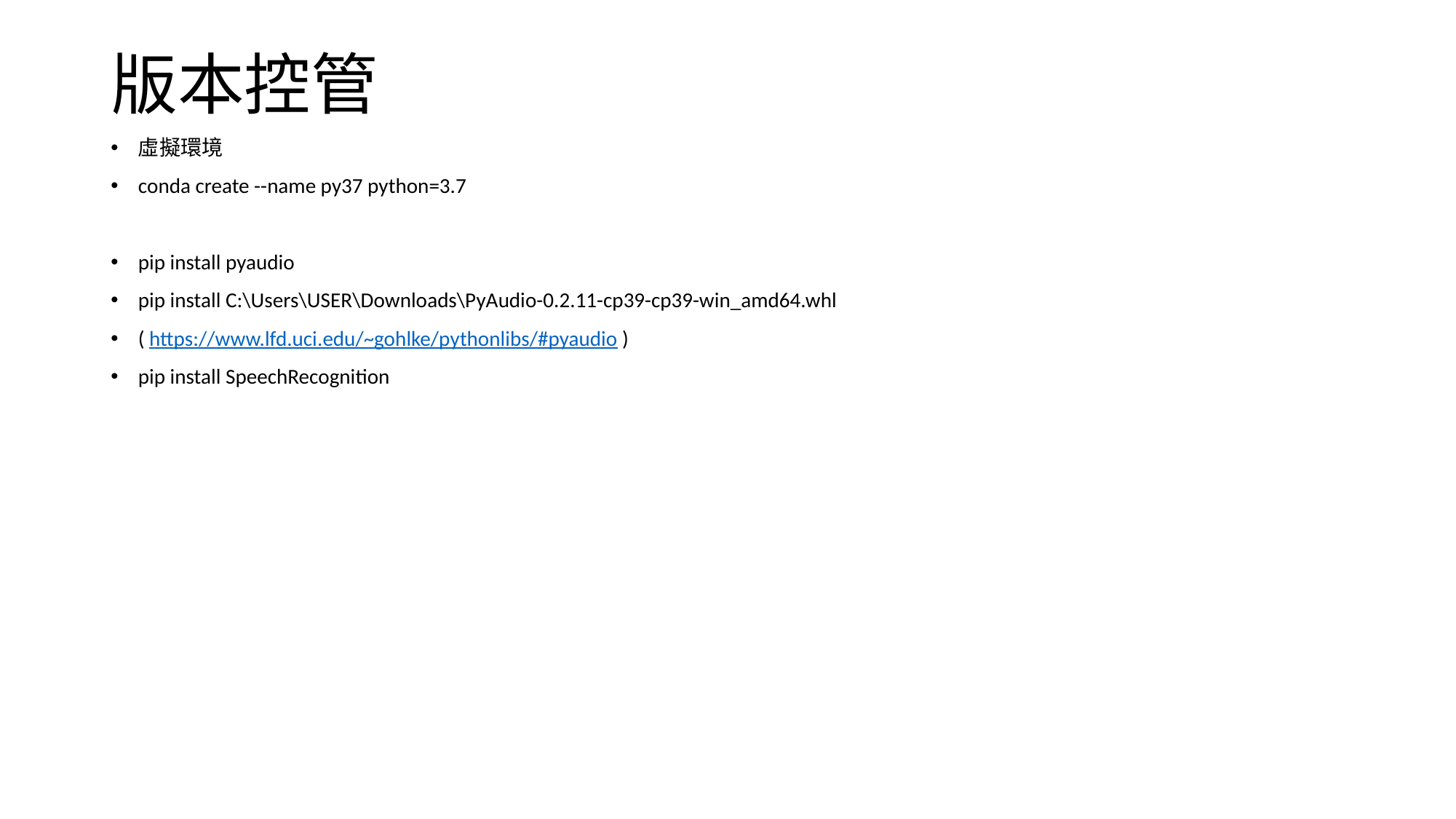

# 版本控管
虛擬環境
conda create --name py37 python=3.7

pip install pyaudio
pip install C:\Users\USER\Downloads\PyAudio-0.2.11-cp39-cp39-win_amd64.whl
( https://www.lfd.uci.edu/~gohlke/pythonlibs/#pyaudio )
pip install SpeechRecognition